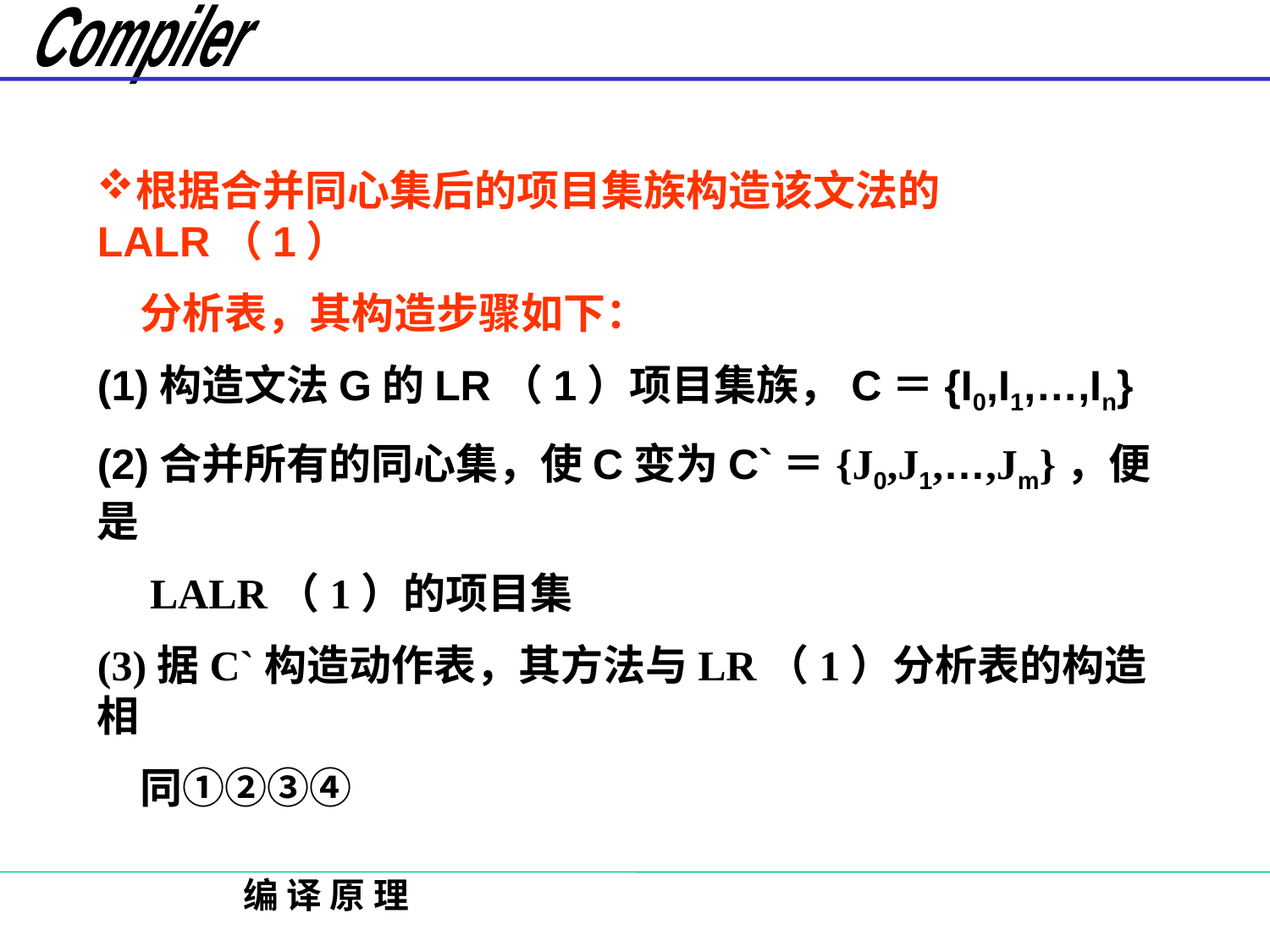

根据合并同心集后的项目集族构造该文法的LALR（1）
　分析表，其构造步骤如下：
(1)构造文法G的LR（1）项目集族，C＝{I0,I1,…,In}
(2)合并所有的同心集，使C变为C`＝{J0,J1,…,Jm}，便是
　LALR（1）的项目集
(3)据C`构造动作表，其方法与LR（1）分析表的构造相
　同①②③④